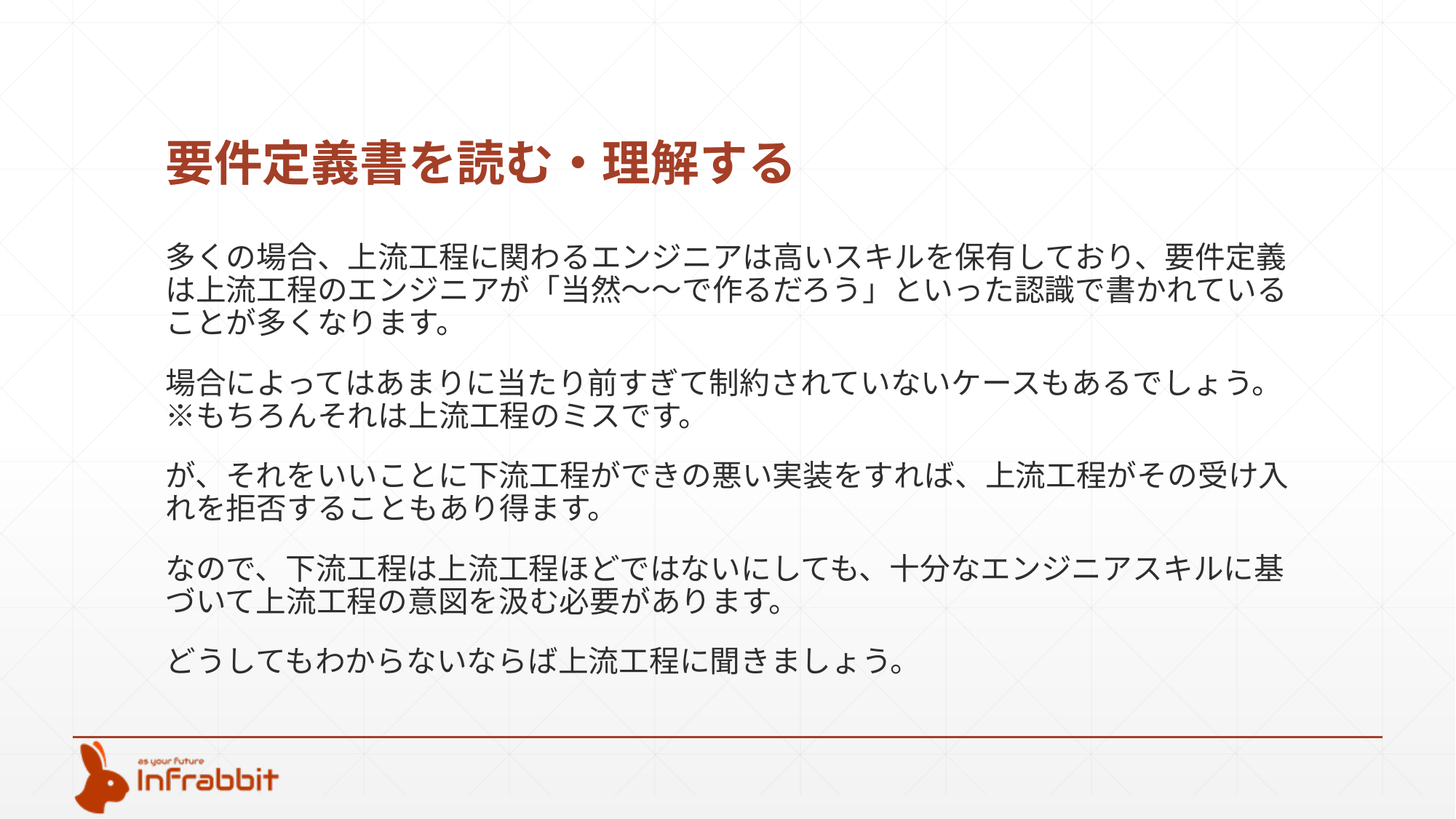

# 要件定義書を読む・理解する
多くの場合、上流工程に関わるエンジニアは高いスキルを保有しており、要件定義は上流工程のエンジニアが「当然～～で作るだろう」といった認識で書かれていることが多くなります。
場合によってはあまりに当たり前すぎて制約されていないケースもあるでしょう。
※もちろんそれは上流工程のミスです。
が、それをいいことに下流工程ができの悪い実装をすれば、上流工程がその受け入れを拒否することもあり得ます。
なので、下流工程は上流工程ほどではないにしても、十分なエンジニアスキルに基づいて上流工程の意図を汲む必要があります。
どうしてもわからないならば上流工程に聞きましょう。